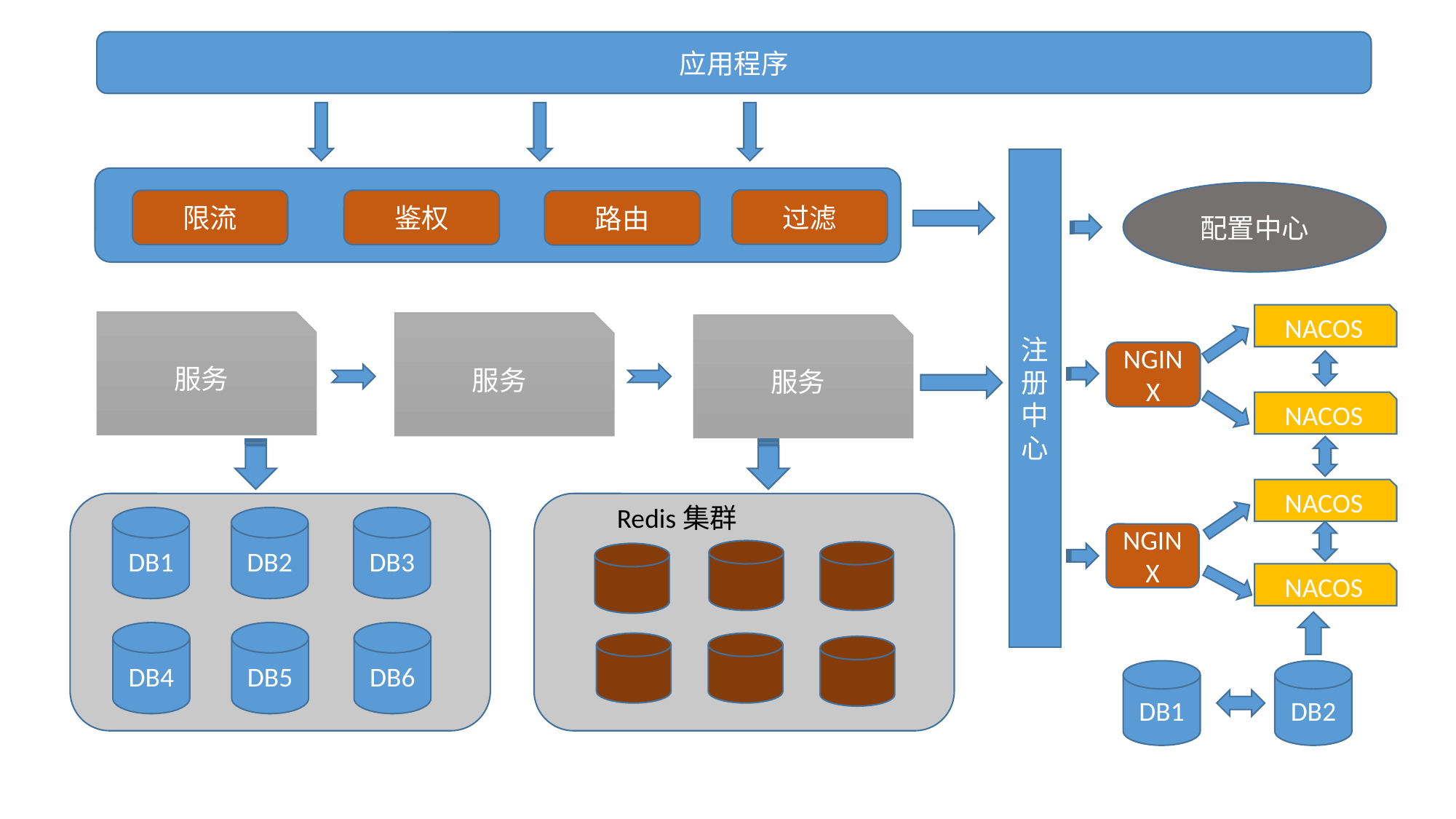

应用程序

注册中心
配置中心

NACOS

NGINX

NACOS

NACOS

NGINX

NACOS

DB1
DB2

过滤
限流
鉴权
路由

服务
服务
服务

Redis集群
DB2
DB3
DB1

DB5
DB6
DB4